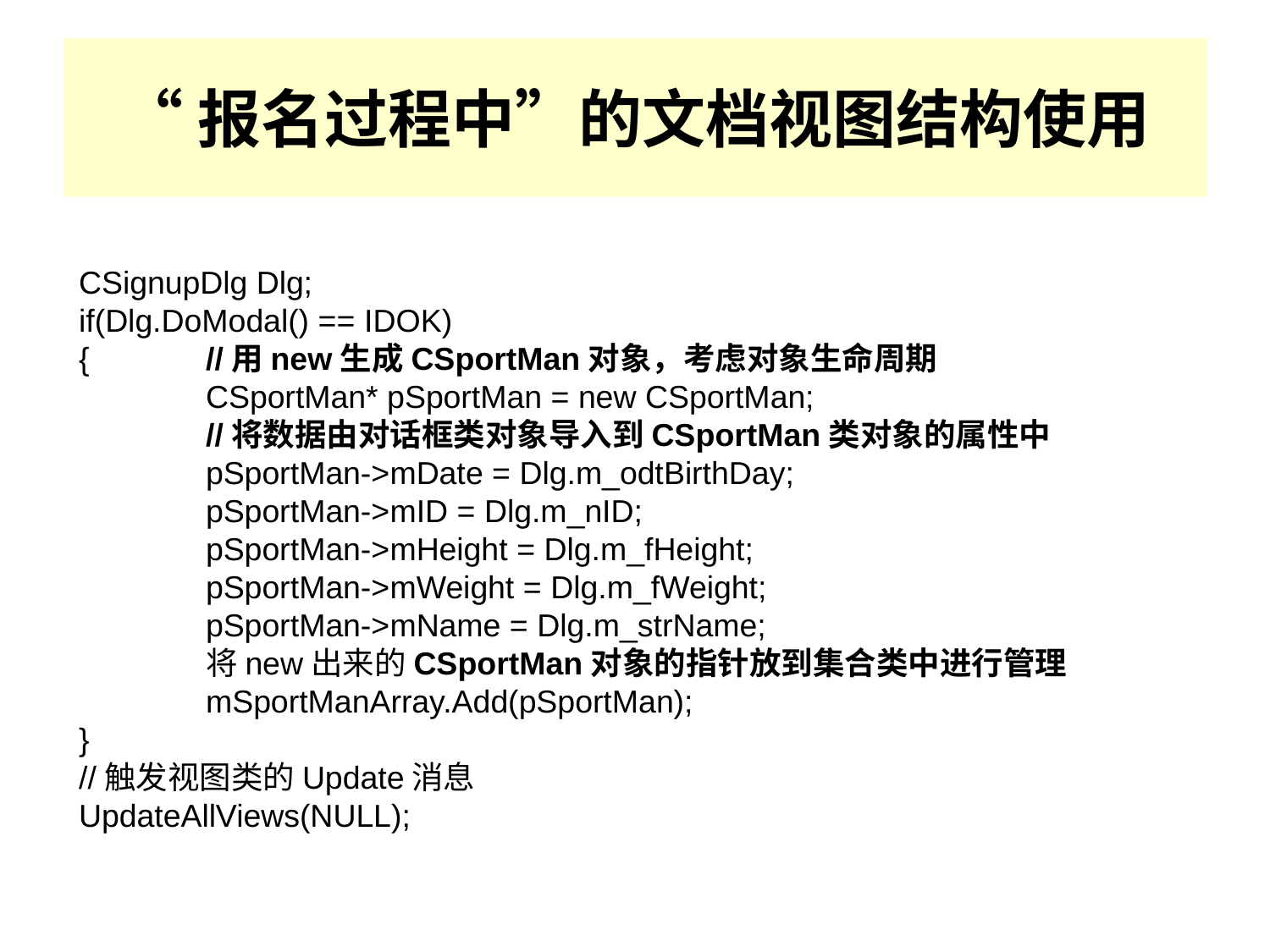

# “报名过程中”的文档视图结构使用
CSignupDlg Dlg;
if(Dlg.DoModal() == IDOK)
{	//用new生成CSportMan对象，考虑对象生命周期
	CSportMan* pSportMan = new CSportMan;
	//将数据由对话框类对象导入到CSportMan类对象的属性中
	pSportMan->mDate = Dlg.m_odtBirthDay;
	pSportMan->mID = Dlg.m_nID;
	pSportMan->mHeight = Dlg.m_fHeight;
	pSportMan->mWeight = Dlg.m_fWeight;
	pSportMan->mName = Dlg.m_strName;
	将new出来的CSportMan对象的指针放到集合类中进行管理
	mSportManArray.Add(pSportMan);
}
//触发视图类的Update消息
UpdateAllViews(NULL);